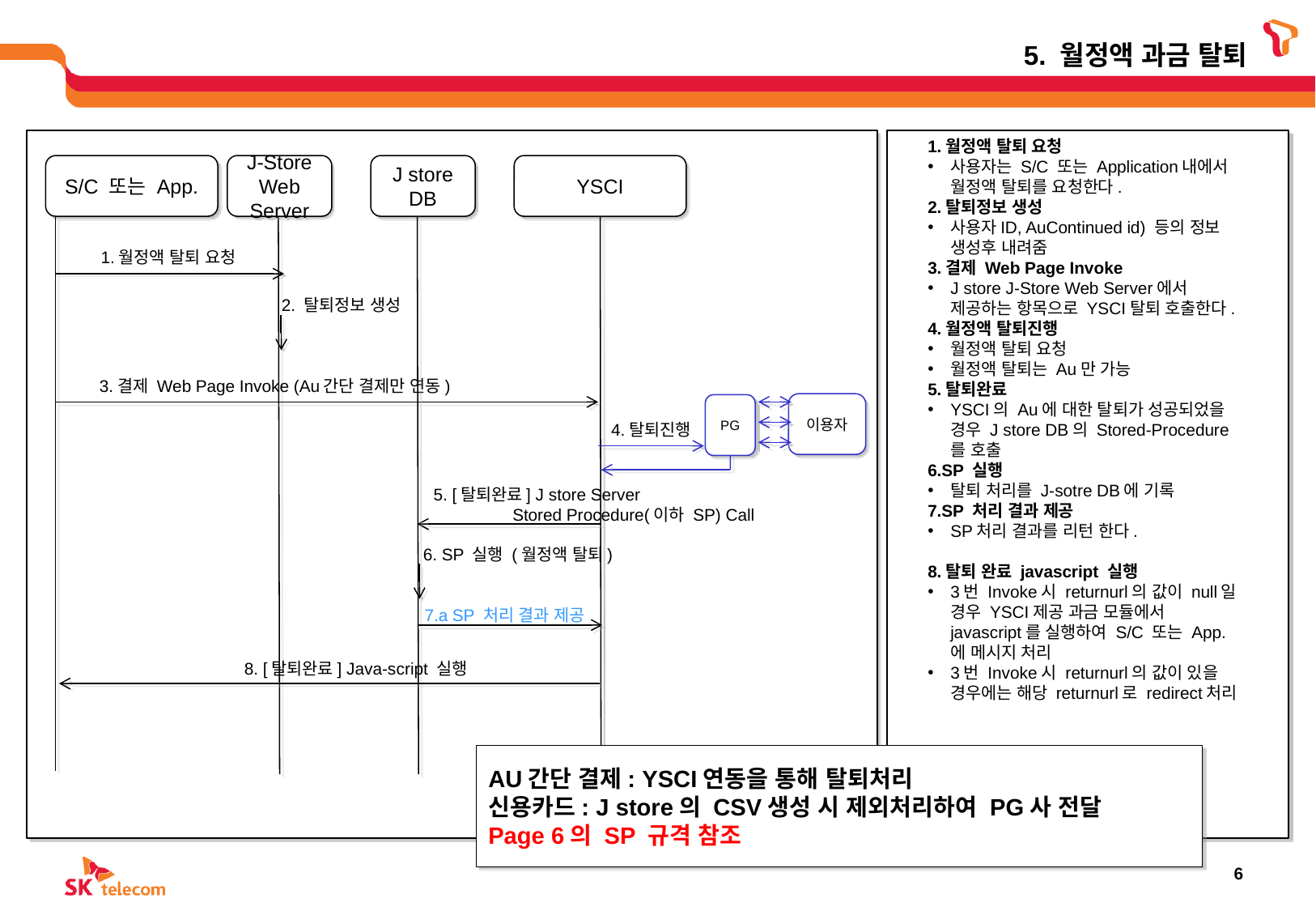

# 5. 월정액 과금 탈퇴

1.월정액 탈퇴 요청
사용자는 S/C 또는 Application내에서 월정액 탈퇴를 요청한다.
2.탈퇴정보 생성
사용자ID, AuContinued id) 등의 정보 생성후 내려줌
3.결제 Web Page Invoke
J store J-Store Web Server에서 제공하는 항목으로 YSCI탈퇴 호출한다.
4.월정액 탈퇴진행
월정액 탈퇴 요청
월정액 탈퇴는 Au만 가능
5.탈퇴완료
YSCI의 Au에 대한 탈퇴가 성공되었을 경우 J store DB의 Stored-Procedure를 호출
6.SP 실행
탈퇴 처리를 J-sotre DB에 기록
7.SP 처리 결과 제공
SP처리 결과를 리턴 한다.

8.탈퇴 완료 javascript 실행
3번 Invoke시 returnurl의 값이 null일 경우 YSCI제공 과금 모듈에서 javascript를 실행하여 S/C 또는 App.에 메시지 처리
3번 Invoke시 returnurl의 값이 있을 경우에는 해당 returnurl로 redirect처리
J store DB
S/C 또는 App.
J-Store Web Server
YSCI
1.월정액 탈퇴 요청
2. 탈퇴정보 생성

3.결제 Web Page Invoke (Au간단 결제만 연동)
이용자
PG
4.탈퇴진행
5. [탈퇴완료] J store Server
                 Stored Procedure(이하 SP) Call
6. SP 실행 (월정액 탈퇴)
7.a SP 처리 결과 제공
8. [탈퇴완료] Java-script 실행
AU간단 결제: YSCI연동을 통해 탈퇴처리
신용카드: J store의 CSV생성 시 제외처리하여 PG사 전달
Page 6의 SP 규격 참조